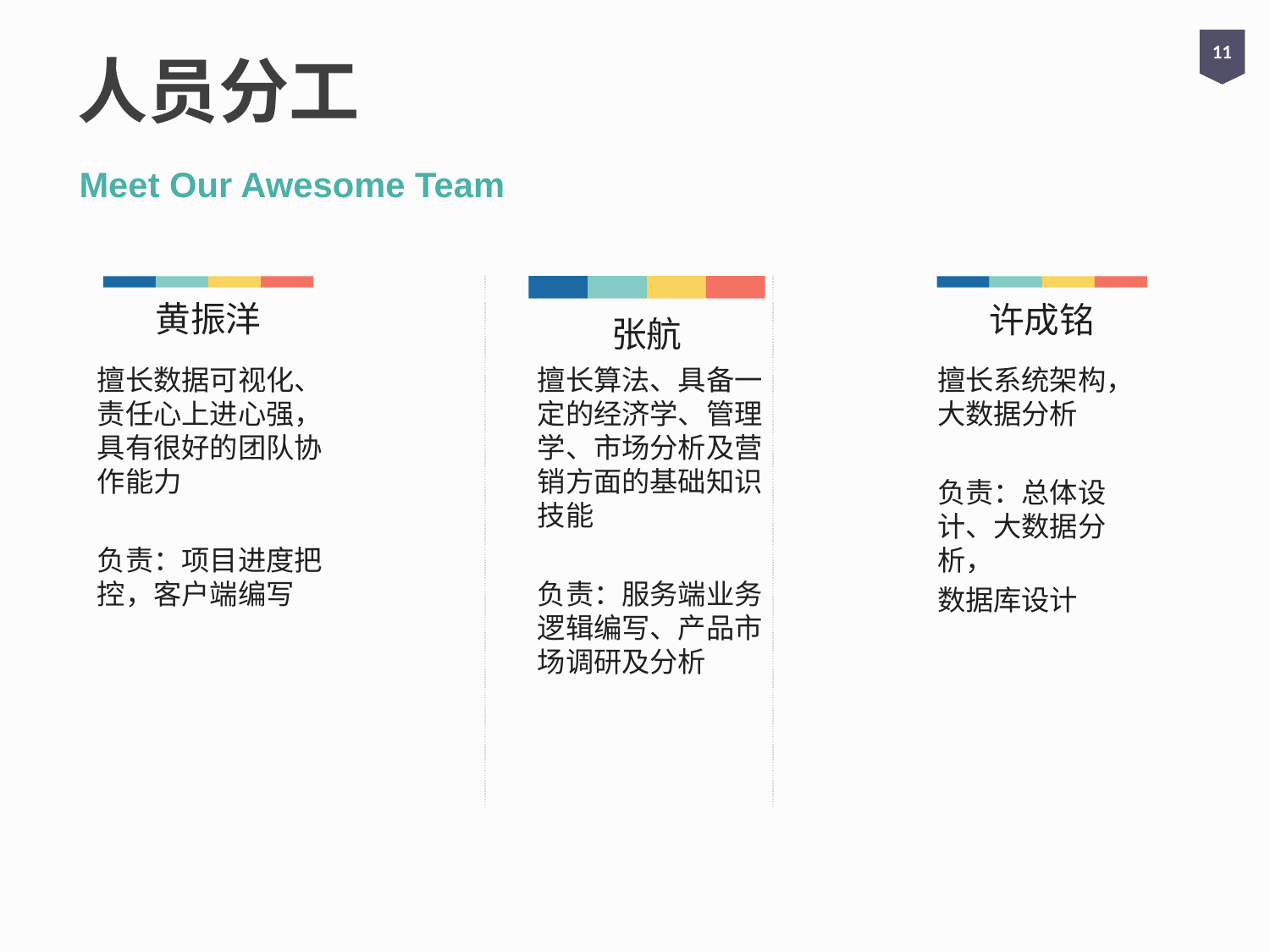

11
# 人员分工
Meet Our Awesome Team

张航
擅长算法、具备一定的经济学、管理学、市场分析及营销方面的基础知识技能

负责：服务端业务逻辑编写、产品市场调研及分析

黄振洋

擅长数据可视化、责任心上进心强，具有很好的团队协作能力

负责：项目进度把控，客户端编写

许成铭
擅长系统架构，大数据分析

负责：总体设计、大数据分析，
数据库设计